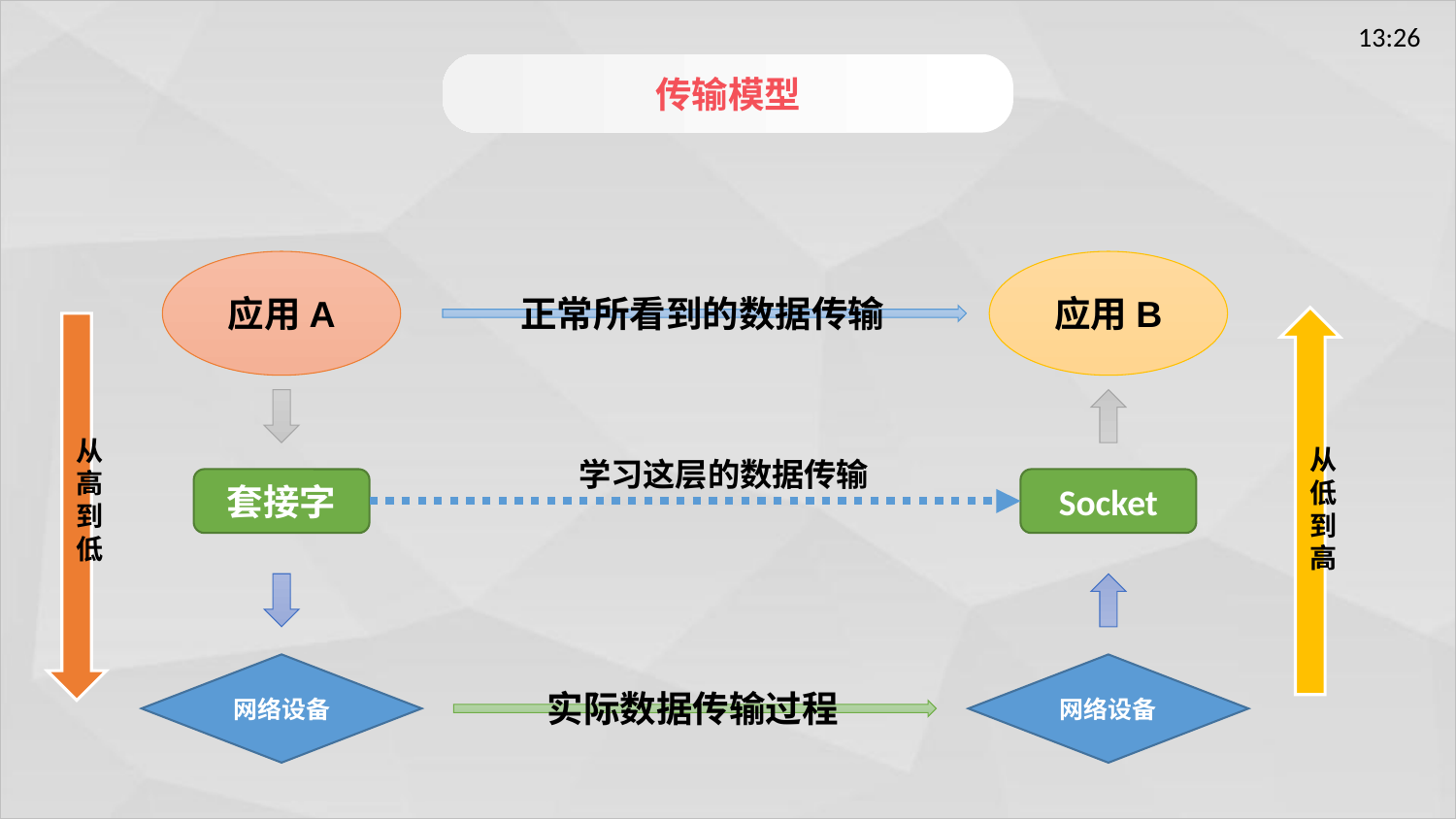

传输模型
应用A
应用B
正常所看到的数据传输
从低到高
从高到低

学习这层的数据传输
套接字
Socket

网络设备
网络设备
实际数据传输过程